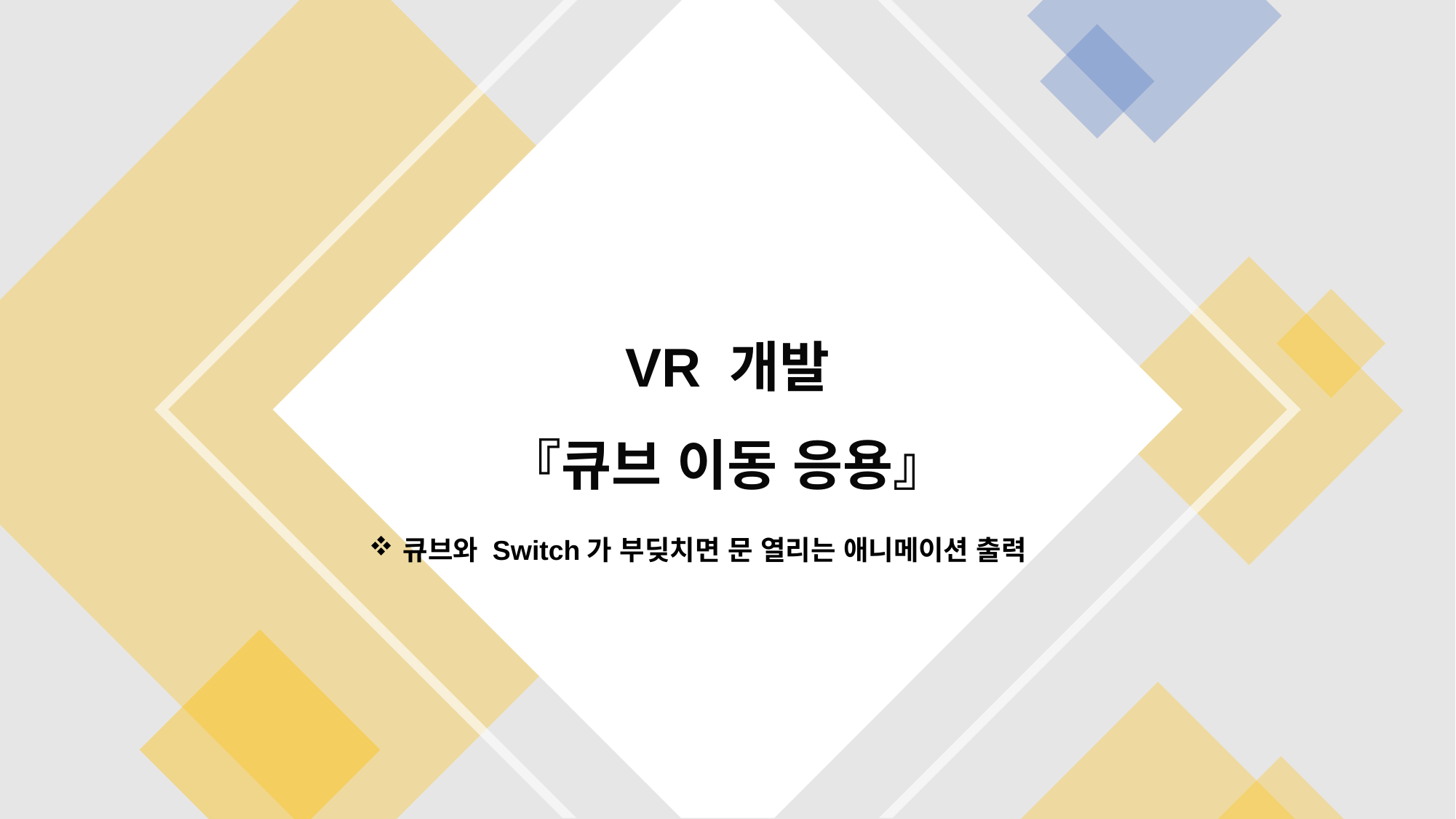

# VR 개발 『큐브 이동 응용』

큐브와 Switch가 부딪치면 문 열리는 애니메이션 출력